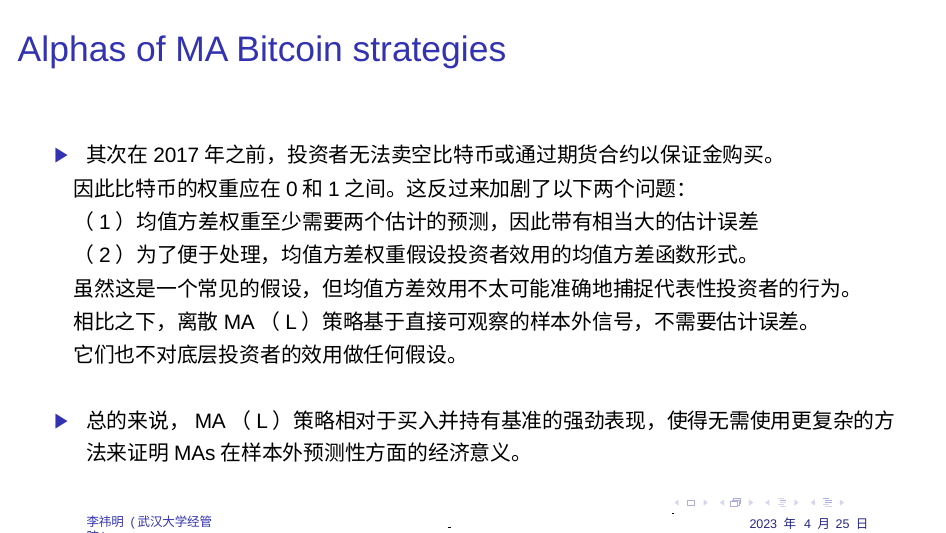

# Alphas of MA Bitcoin strategies

其次在2017年之前，投资者无法卖空比特币或通过期货合约以保证金购买。
   因此比特币的权重应在0和1之间。这反过来加剧了以下两个问题：
   （1）均值方差权重至少需要两个估计的预测，因此带有相当大的估计误差
   （2）为了便于处理，均值方差权重假设投资者效用的均值方差函数形式。
   虽然这是一个常见的假设，但均值方差效用不太可能准确地捕捉代表性投资者的行为。
   相比之下，离散MA（L）策略基于直接可观察的样本外信号，不需要估计误差。
   它们也不对底层投资者的效用做任何假设。

总的来说，MA（L）策略相对于买入并持有基准的强劲表现，使得无需使用更复杂的方法来证明MAs在样本外预测性方面的经济意义。

2023 年  4 月 25 日	50 / 63
李祎明 (武汉大学经管院)